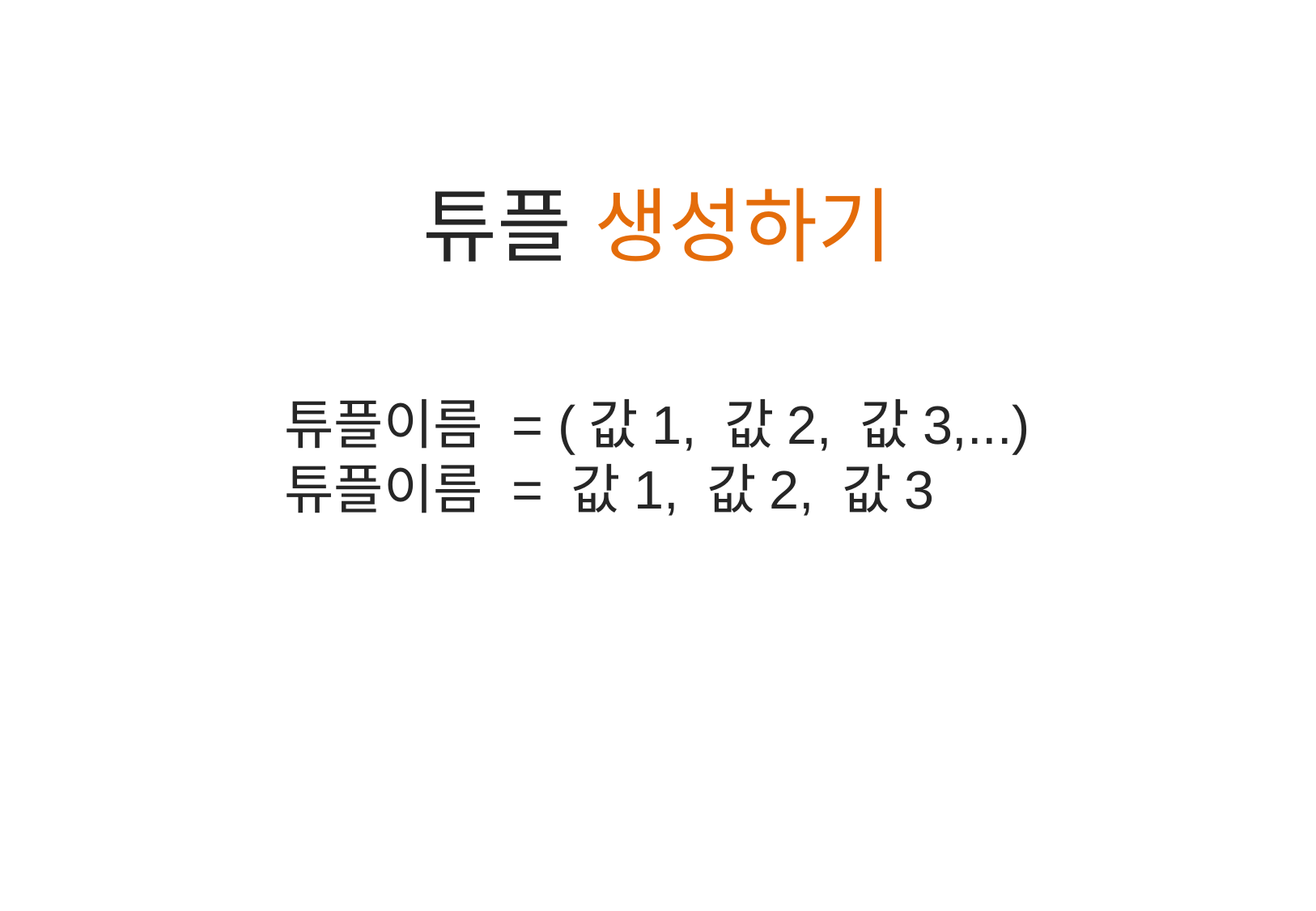

튜플 생성하기
튜플이름 = (값1, 값2, 값3,...)
튜플이름 = 값1, 값2, 값3